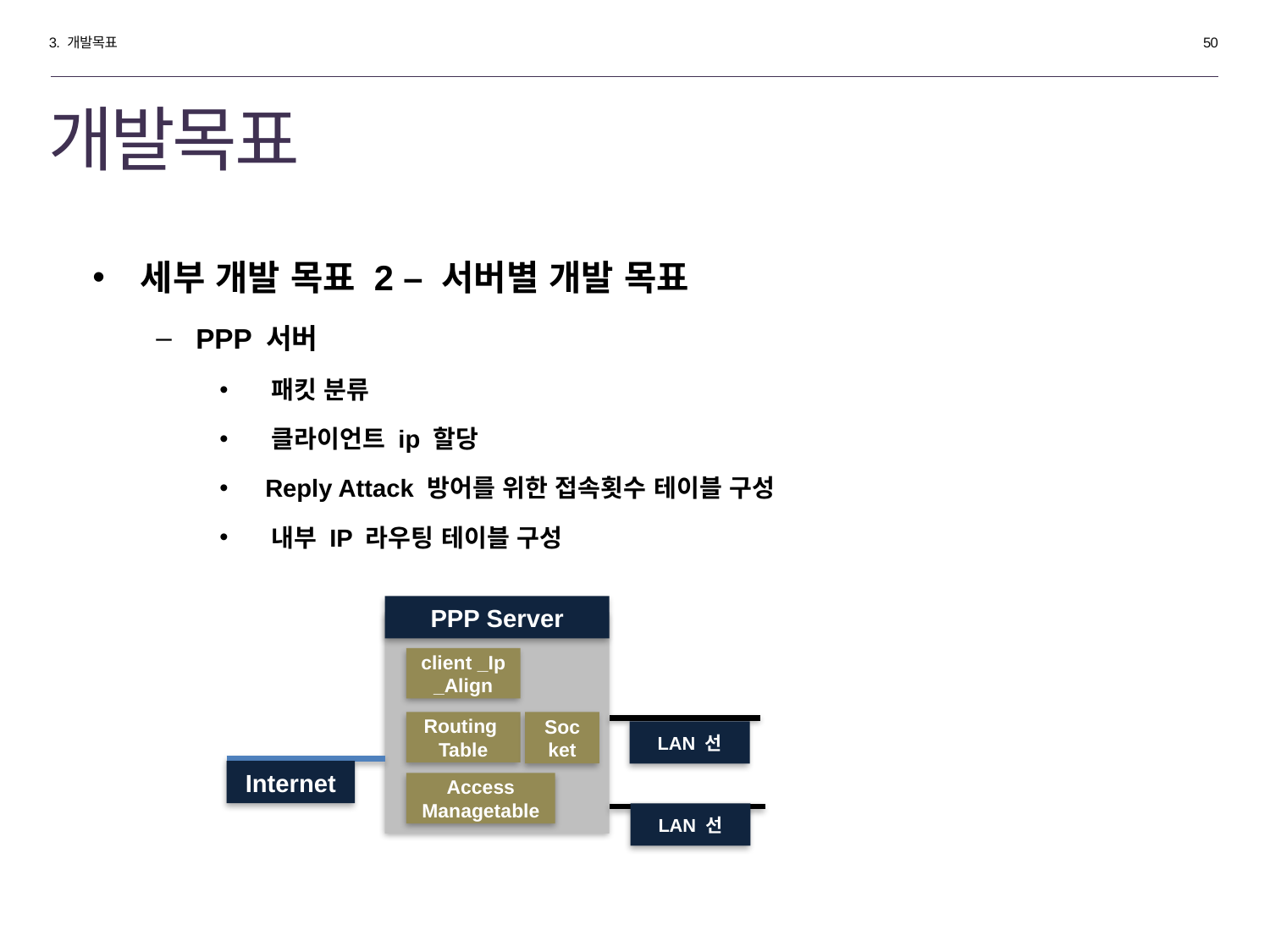

3. 개발목표
50
# 개발목표
세부 개발 목표 2 – 서버별 개발 목표
PPP 서버
  패킷 분류
  클라이언트 ip 할당
  Reply Attack 방어를 위한 접속횟수 테이블 구성
  내부 IP 라우팅 테이블 구성
PPP Server

client _Ip
_Align
Routing
Table
Soc
ket
LAN 선
Internet
Access Managetable
LAN 선